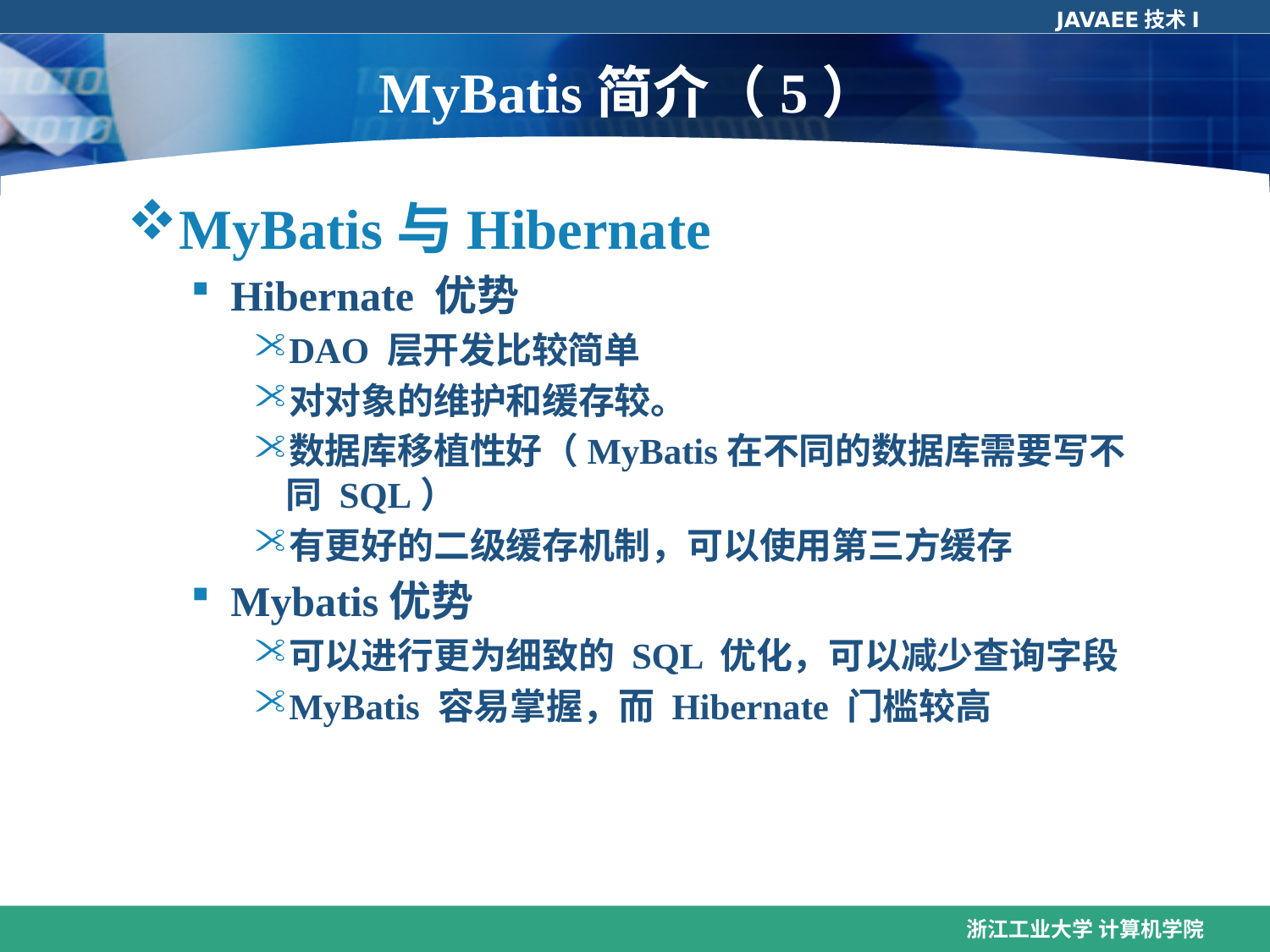

# MyBatis简介（5）
MyBatis与Hibernate
Hibernate 优势
DAO 层开发比较简单
对对象的维护和缓存较。
数据库移植性好（MyBatis在不同的数据库需要写不同 SQL）
有更好的二级缓存机制，可以使用第三方缓存
Mybatis优势
可以进行更为细致的 SQL 优化，可以减少查询字段
MyBatis 容易掌握，而 Hibernate 门槛较高